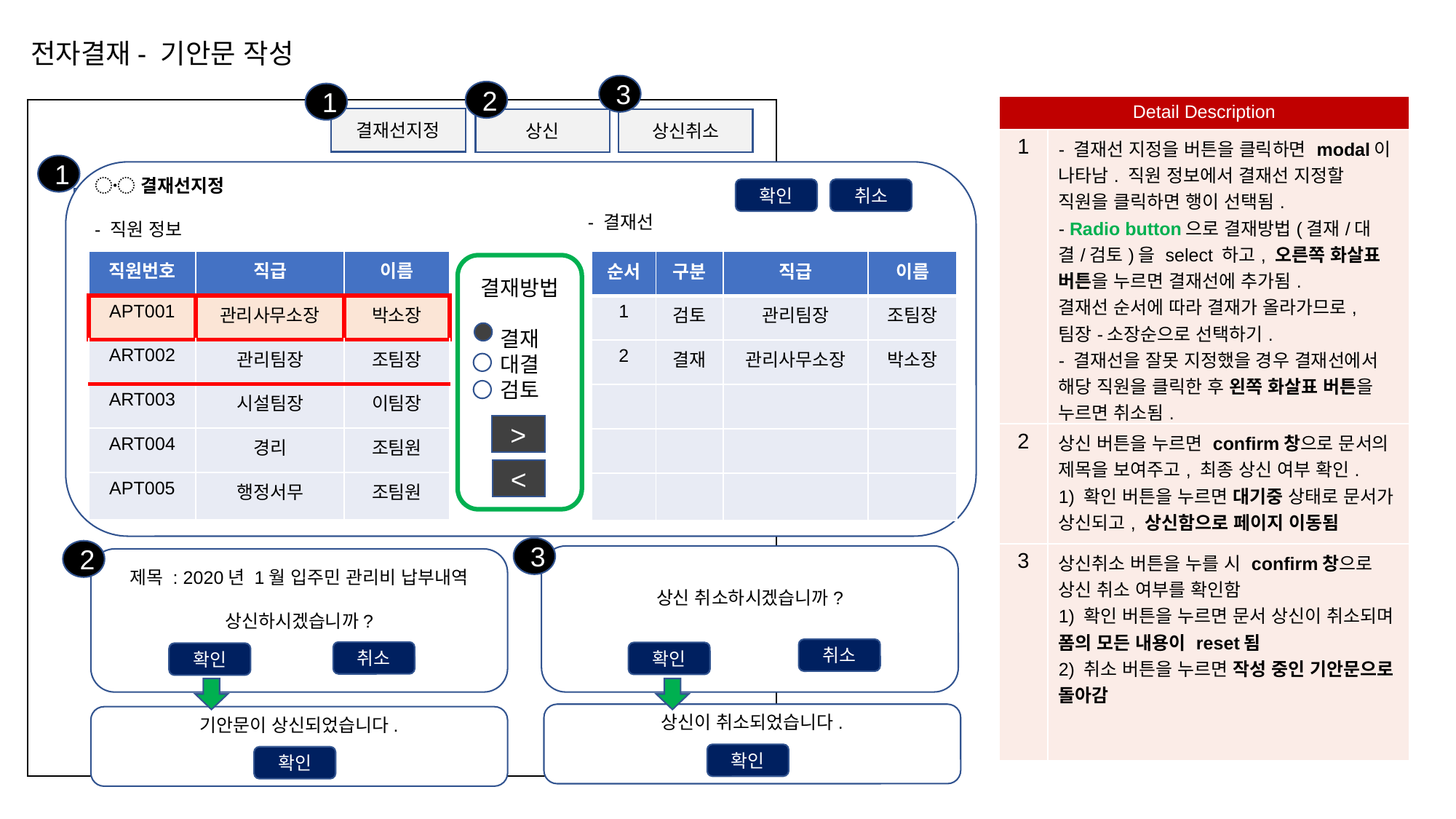

전자결재- 기안문 작성
3
2
1
| Detail Description |  |
| --- | --- |
| 1 | - 결재선 지정을 버튼을 클릭하면 modal이 나타남. 직원 정보에서 결재선 지정할 직원을 클릭하면 행이 선택됨. - Radio button으로 결재방법(결재/대결/검토)을 select 하고, 오른쪽 화살표 버튼을 누르면 결재선에 추가됨. 결재선 순서에 따라 결재가 올라가므로, 팀장-소장순으로 선택하기. - 결재선을 잘못 지정했을 경우 결재선에서 해당 직원을 클릭한 후 왼쪽 화살표 버튼을 누르면 취소됨. - 확인 버튼을 누르면 최종 결재선 정해짐 |
| 2 | 상신 버튼을 누르면 confirm창으로 문서의 제목을 보여주고, 최종 상신 여부 확인. 1) 확인 버튼을 누르면 대기중 상태로 문서가 상신되고, 상신함으로 페이지 이동됨 |
| 3 | 상신취소 버튼을 누를 시 confirm창으로 상신 취소 여부를 확인함 1) 확인 버튼을 누르면 문서 상신이 취소되며 폼의 모든 내용이 reset됨 2) 취소 버튼을 누르면 작성 중인 기안문으로 돌아감 |

결재선지정
상신
상신취소
1
〮 결재선지정

- 직원 정보

취소
확인
기안문
- 결재선
| 직원번호 | 직급 | 이름 |
| --- | --- | --- |
| APT001 | 관리사무소장 | 박소장 |
| ART002 | 관리팀장 | 조팀장 |
| ART003 | 시설팀장 | 이팀장 |
| ART004 | 경리 | 조팀원 |
| APT005 | 행정서무 | 조팀원 |
| 순서 | 구분 | 직급 | 이름 |
| --- | --- | --- | --- |
| 1 | 검토 | 관리팀장 | 조팀장 |
| 2 | 결재 | 관리사무소장 | 박소장 |
|  |  |  |  |
|  |  |  |  |
|  |  |  |  |
결재방법

결재
대결
검토

>
<
3
2
상신 취소하시겠습니까?

제목 : 2020년 1월 입주민 관리비 납부내역

상신하시겠습니까?

취소
취소
확인
확인

상신이 취소되었습니다.

기안문이 상신되었습니다.

확인
확인